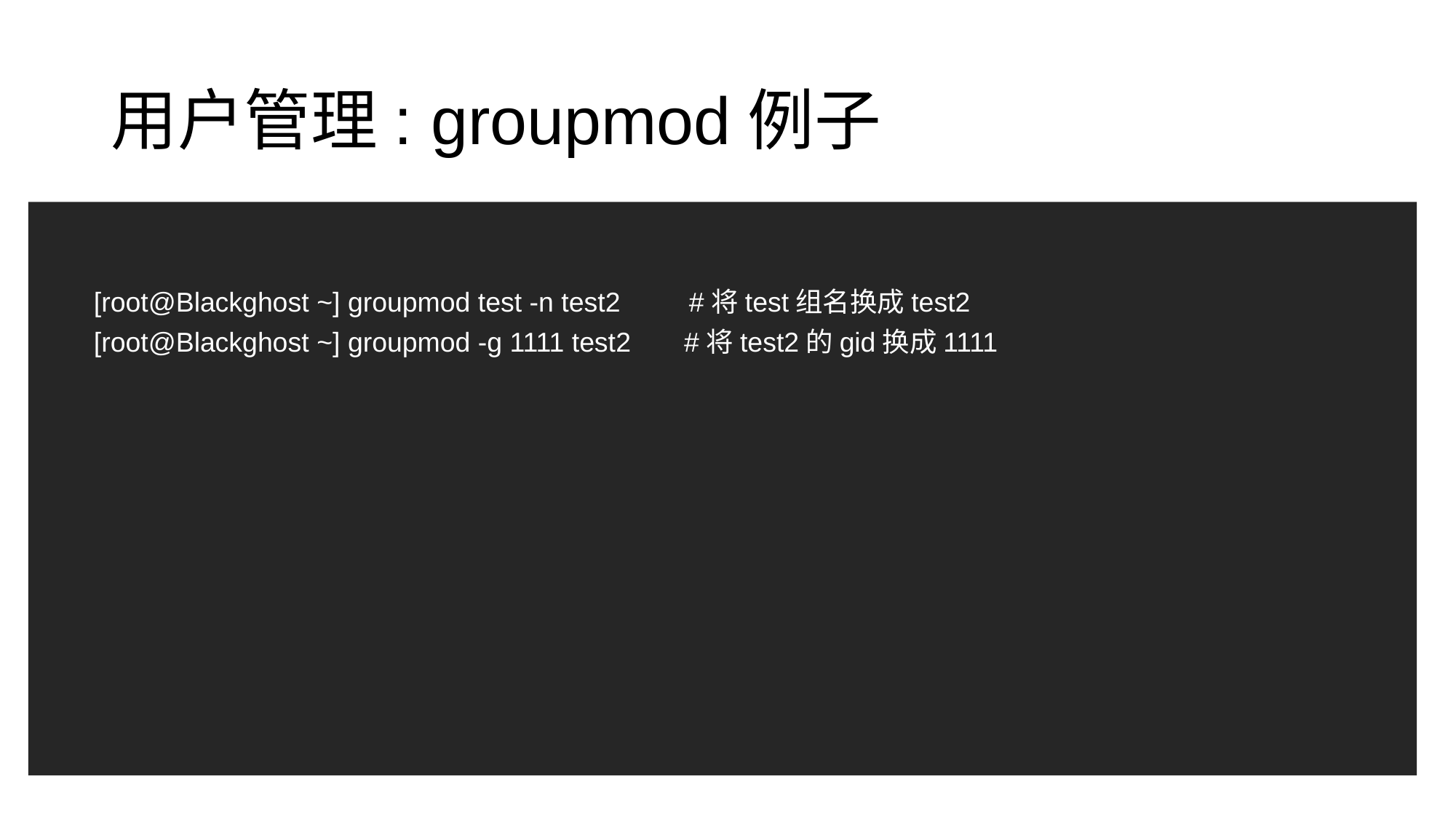

# 用户管理: groupmod例子

[root@Blackghost ~] groupmod test -n test2         #将test组名换成test2
[root@Blackghost ~] groupmod -g 1111 test2       #将test2的gid换成1111